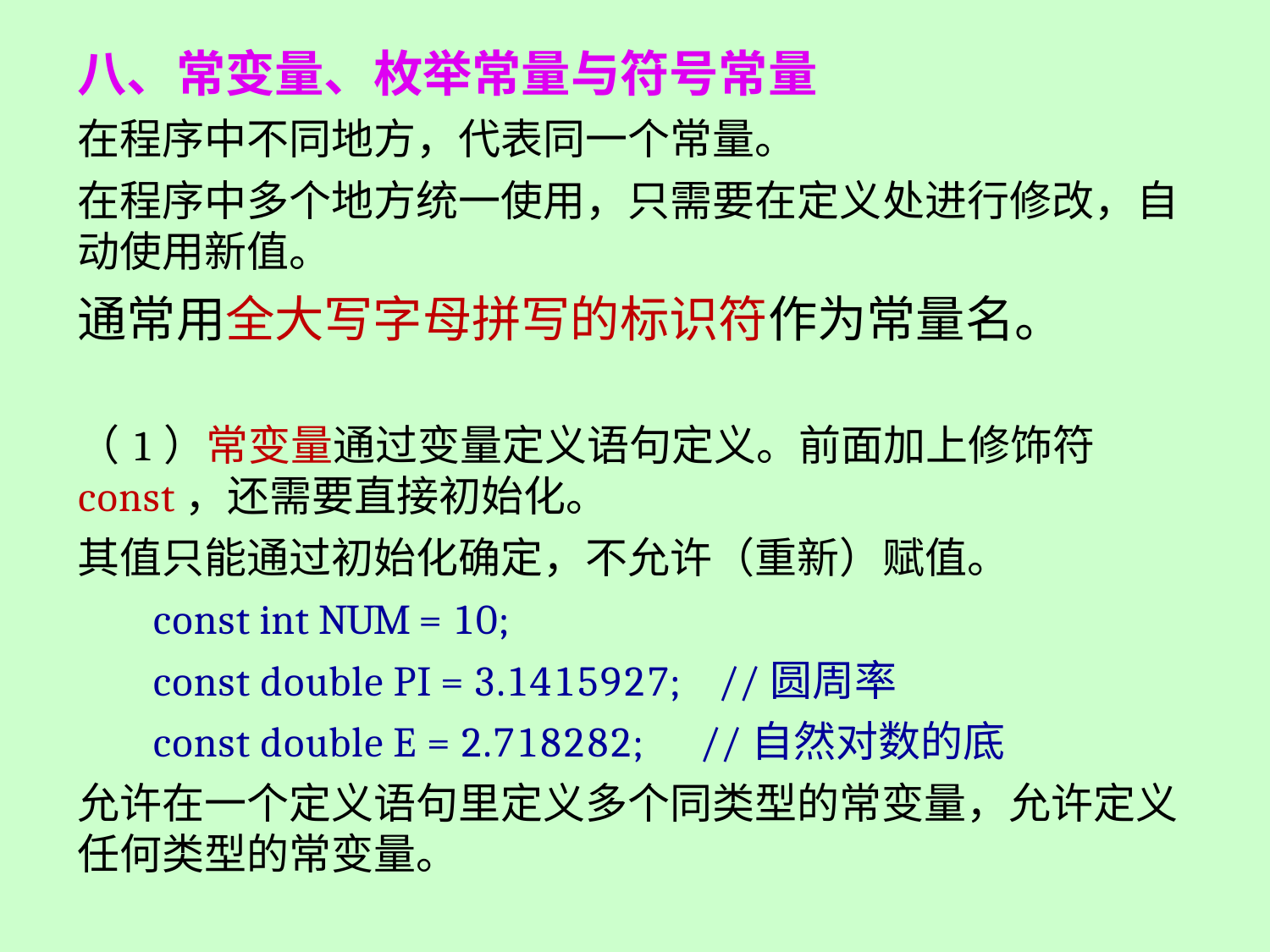

八、常变量、枚举常量与符号常量
在程序中不同地方，代表同一个常量。
在程序中多个地方统一使用，只需要在定义处进行修改，自动使用新值。
通常用全大写字母拼写的标识符作为常量名。

（1）常变量通过变量定义语句定义。前面加上修饰符 const，还需要直接初始化。
其值只能通过初始化确定，不允许（重新）赋值。
const int NUM = 10;
const double PI = 3.1415927;    //圆周率
const double E = 2.718282;      //自然对数的底
允许在一个定义语句里定义多个同类型的常变量，允许定义任何类型的常变量。
35